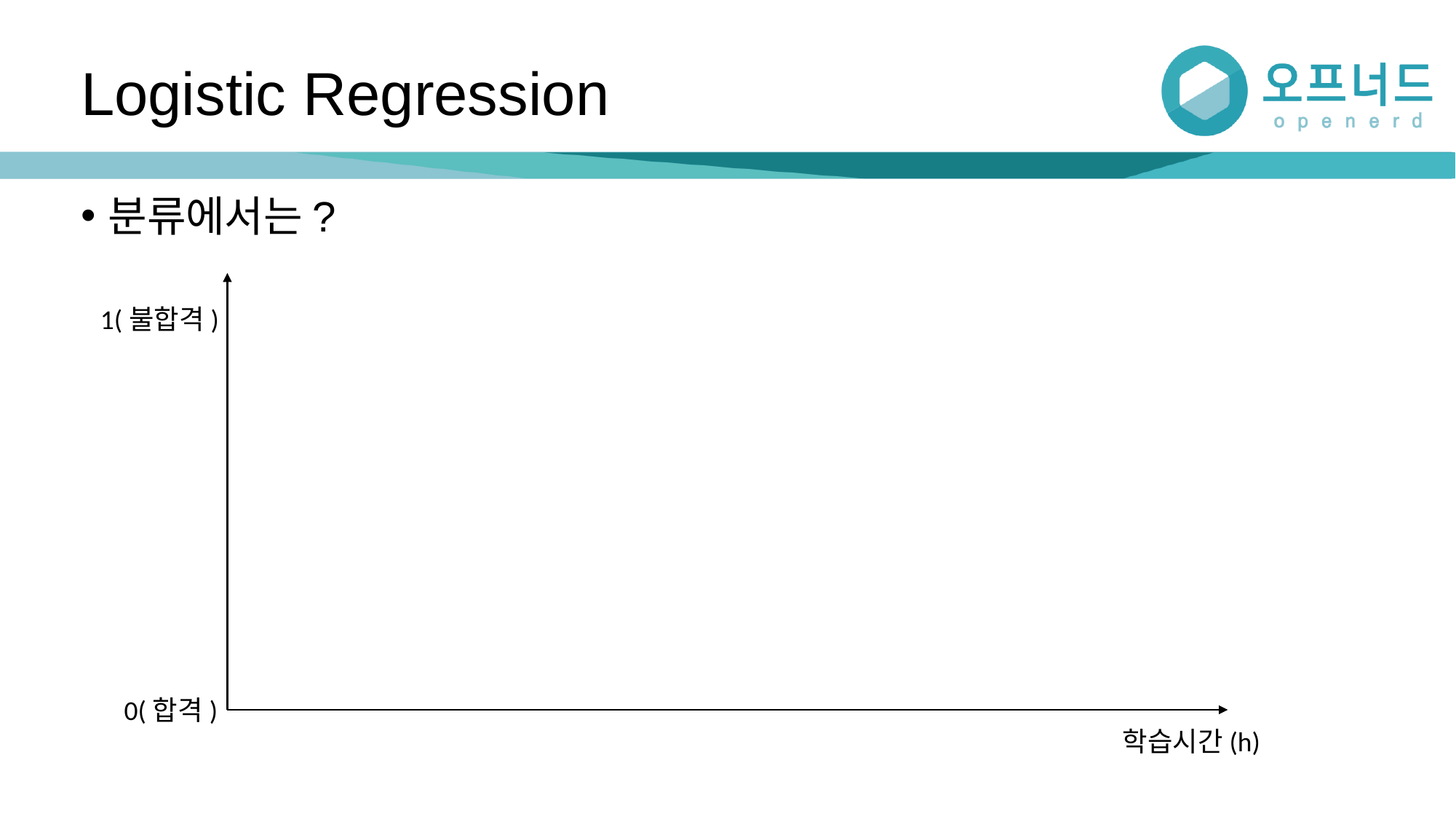

# Logistic Regression
분류에서는?
1(불합격)
0(합격)
학습시간(h)